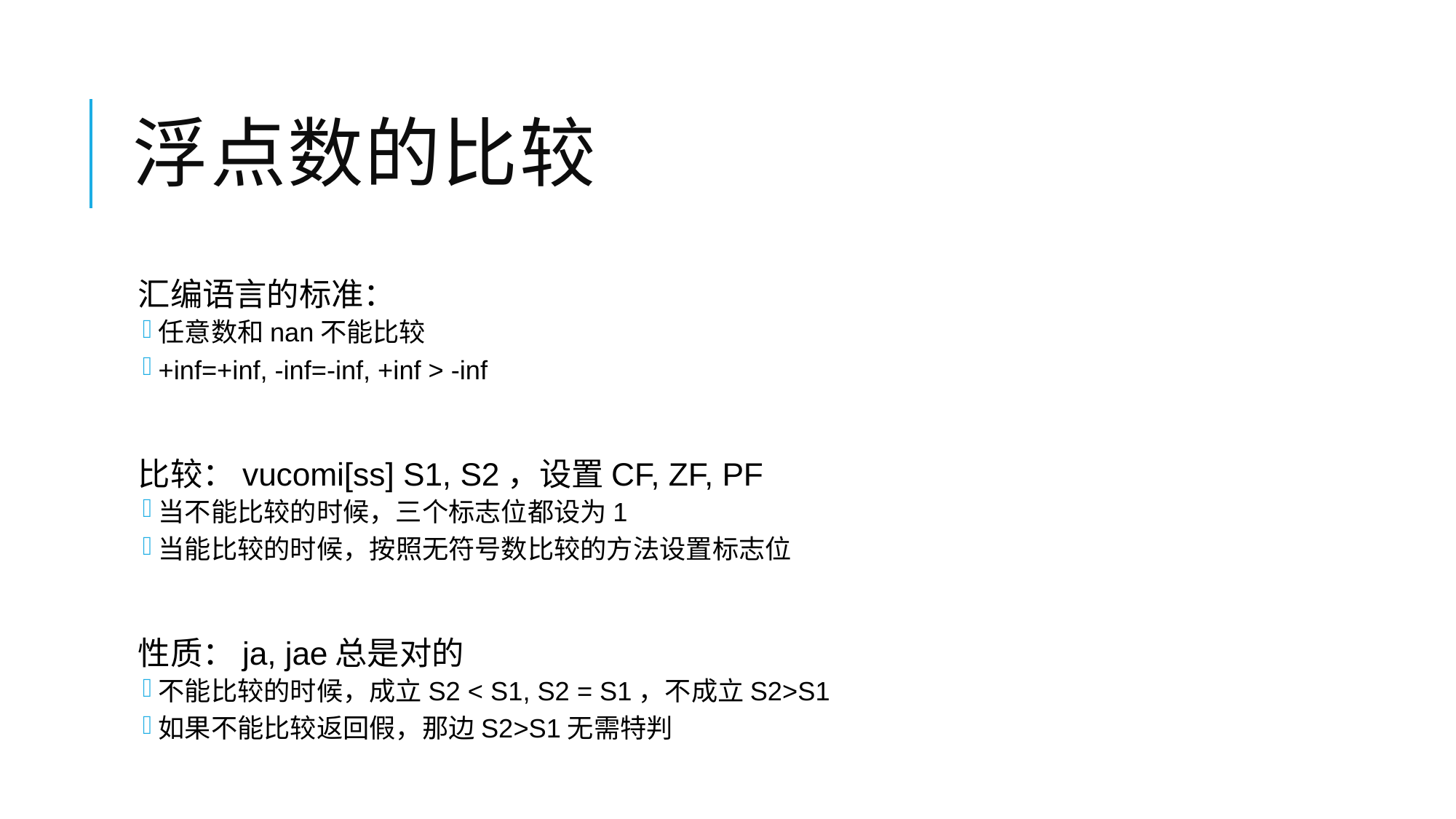

# 浮点数的比较
汇编语言的标准：
任意数和nan不能比较
+inf=+inf, -inf=-inf, +inf > -inf

比较：vucomi[ss] S1, S2，设置CF, ZF, PF
当不能比较的时候，三个标志位都设为1
当能比较的时候，按照无符号数比较的方法设置标志位

性质：ja, jae总是对的
不能比较的时候，成立S2 < S1, S2 = S1，不成立S2>S1
如果不能比较返回假，那边S2>S1无需特判